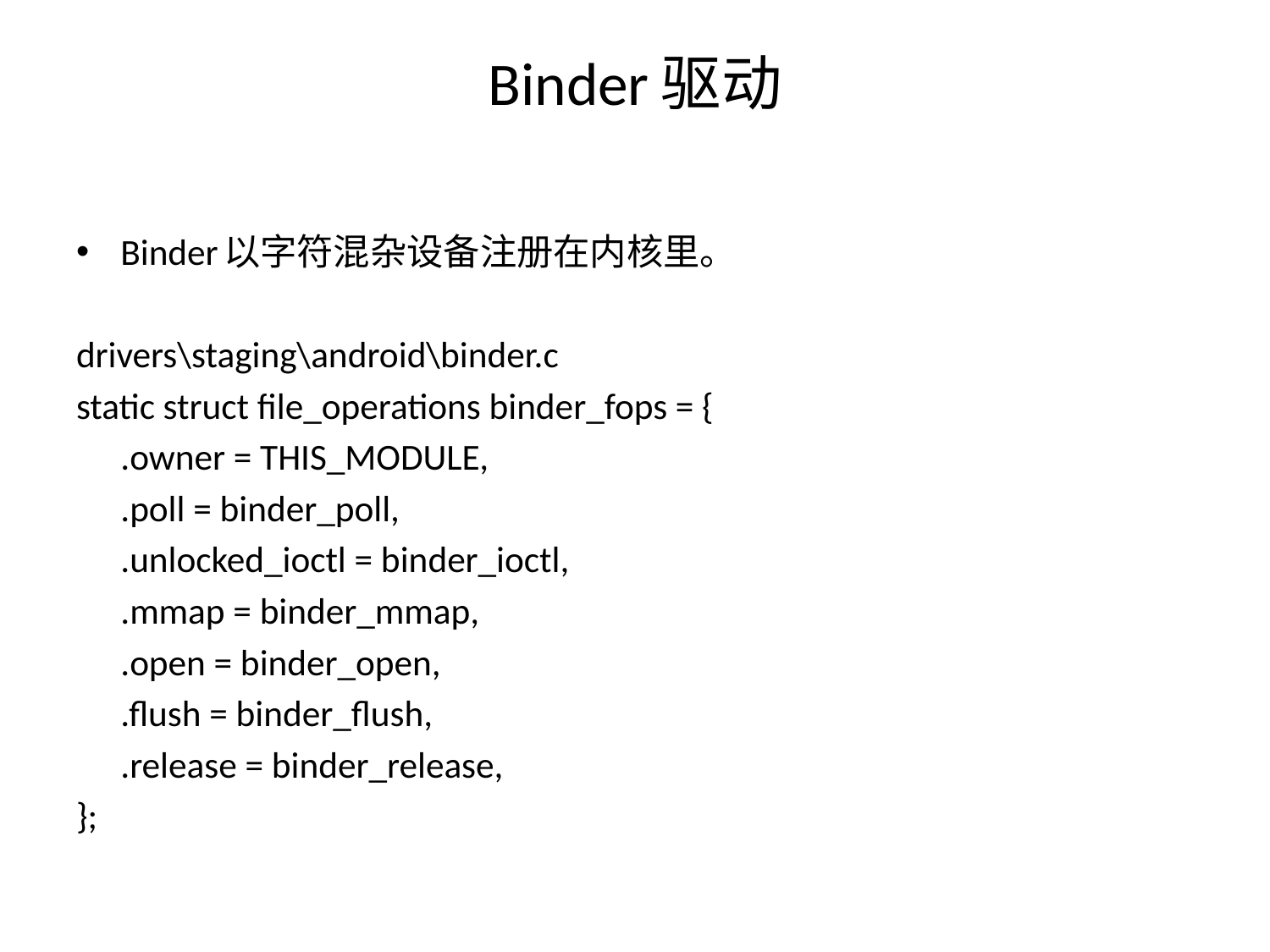

# Binder驱动
Binder以字符混杂设备注册在内核里。

drivers\staging\android\binder.c
static struct file_operations binder_fops = {
	.owner = THIS_MODULE,
	.poll = binder_poll,
	.unlocked_ioctl = binder_ioctl,
	.mmap = binder_mmap,
	.open = binder_open,
	.flush = binder_flush,
	.release = binder_release,
};